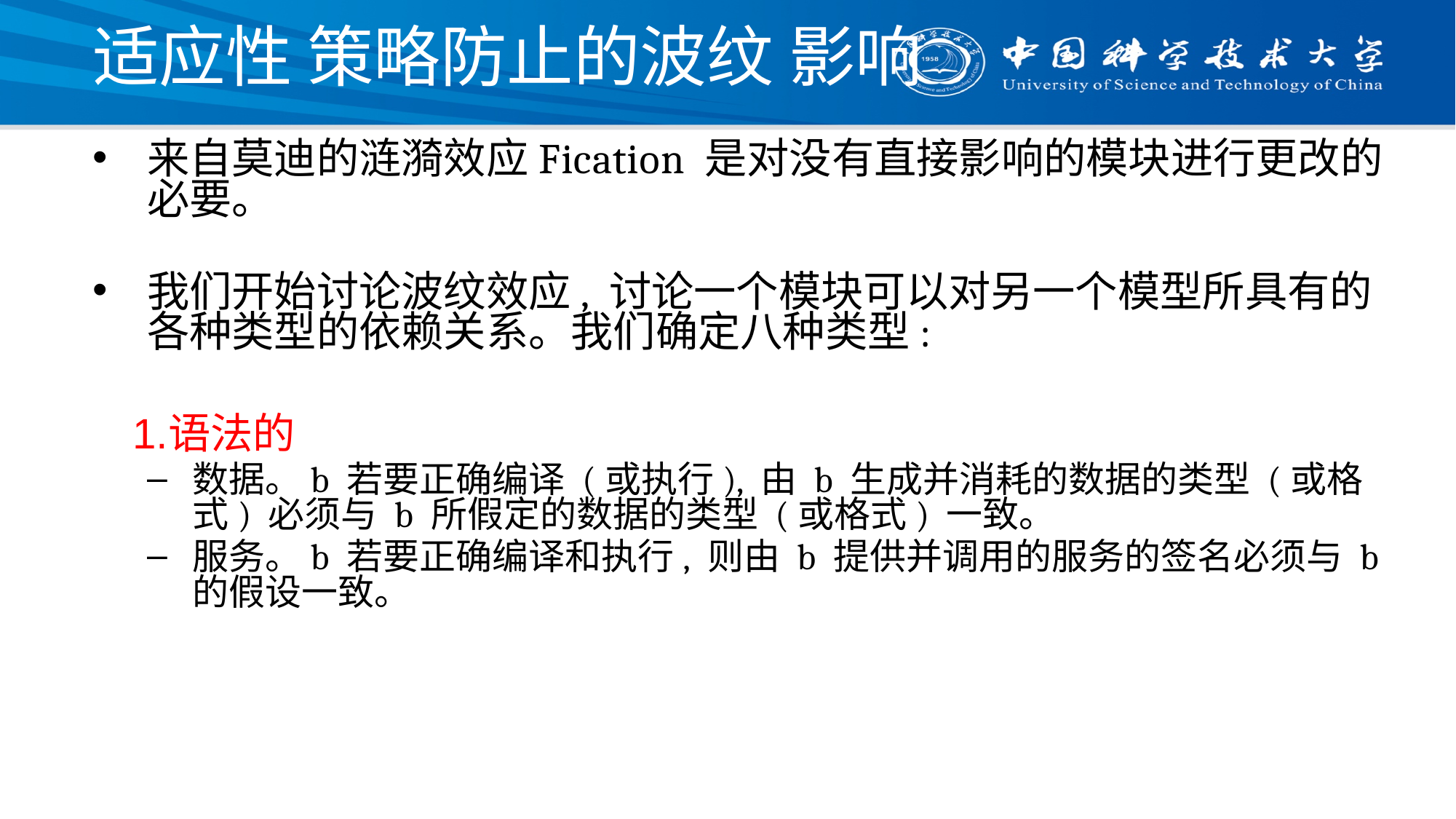

# 适应性 策略防止的波纹 影响
来自莫迪的涟漪效应Fication 是对没有直接影响的模块进行更改的必要。

我们开始讨论波纹效应, 讨论一个模块可以对另一个模型所具有的各种类型的依赖关系。我们确定八种类型:

语法的
数据。b 若要正确编译 (或执行), 由 b 生成并消耗的数据的类型 (或格式) 必须与 b 所假定的数据的类型 (或格式) 一致。
服务。b 若要正确编译和执行, 则由 b 提供并调用的服务的签名必须与 b 的假设一致。